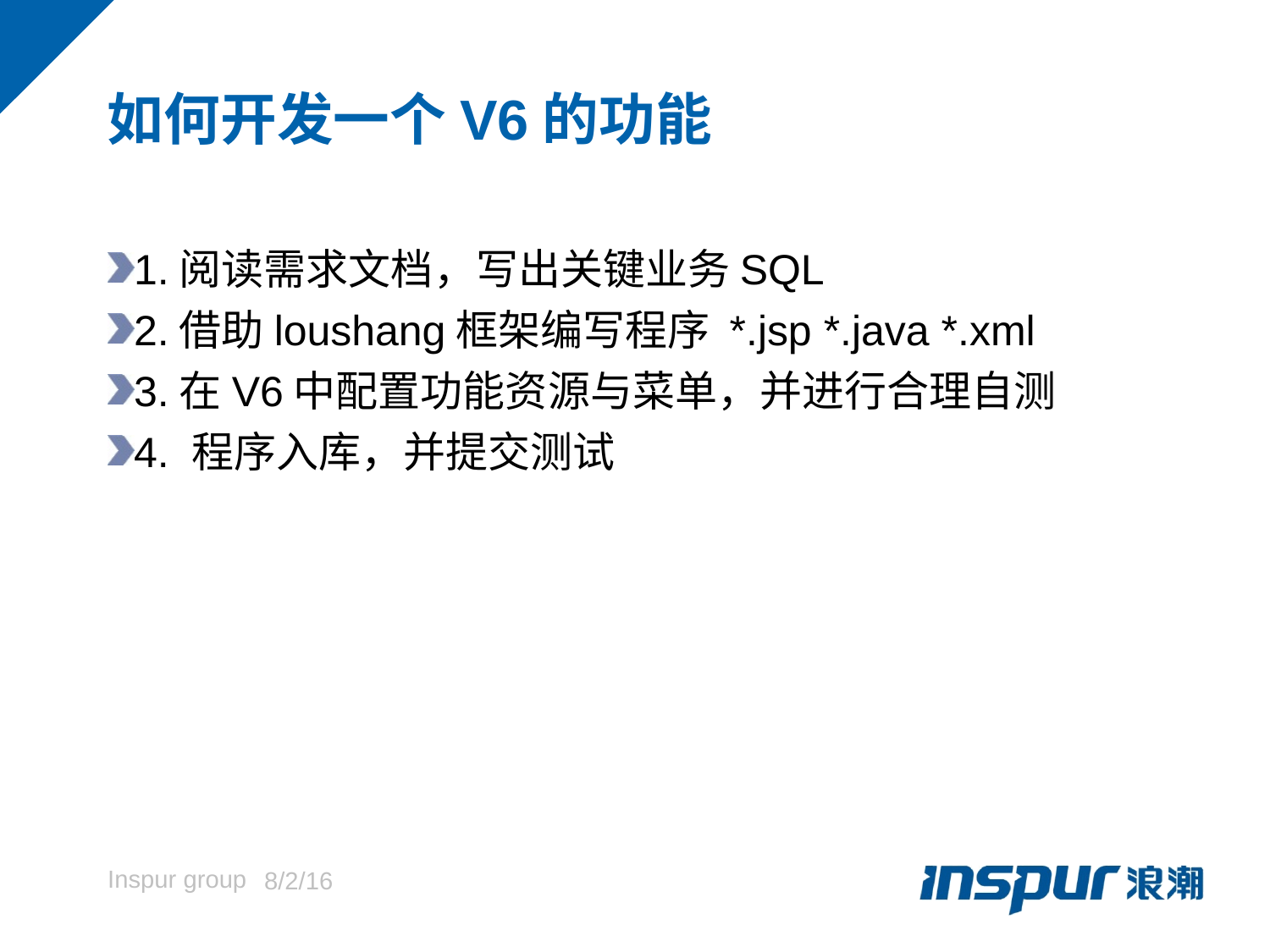

如何开发一个V6的功能
1.阅读需求文档，写出关键业务SQL
2.借助loushang框架编写程序 *.jsp *.java *.xml
3.在V6中配置功能资源与菜单，并进行合理自测
4. 程序入库，并提交测试
Inspur group
8/2/16